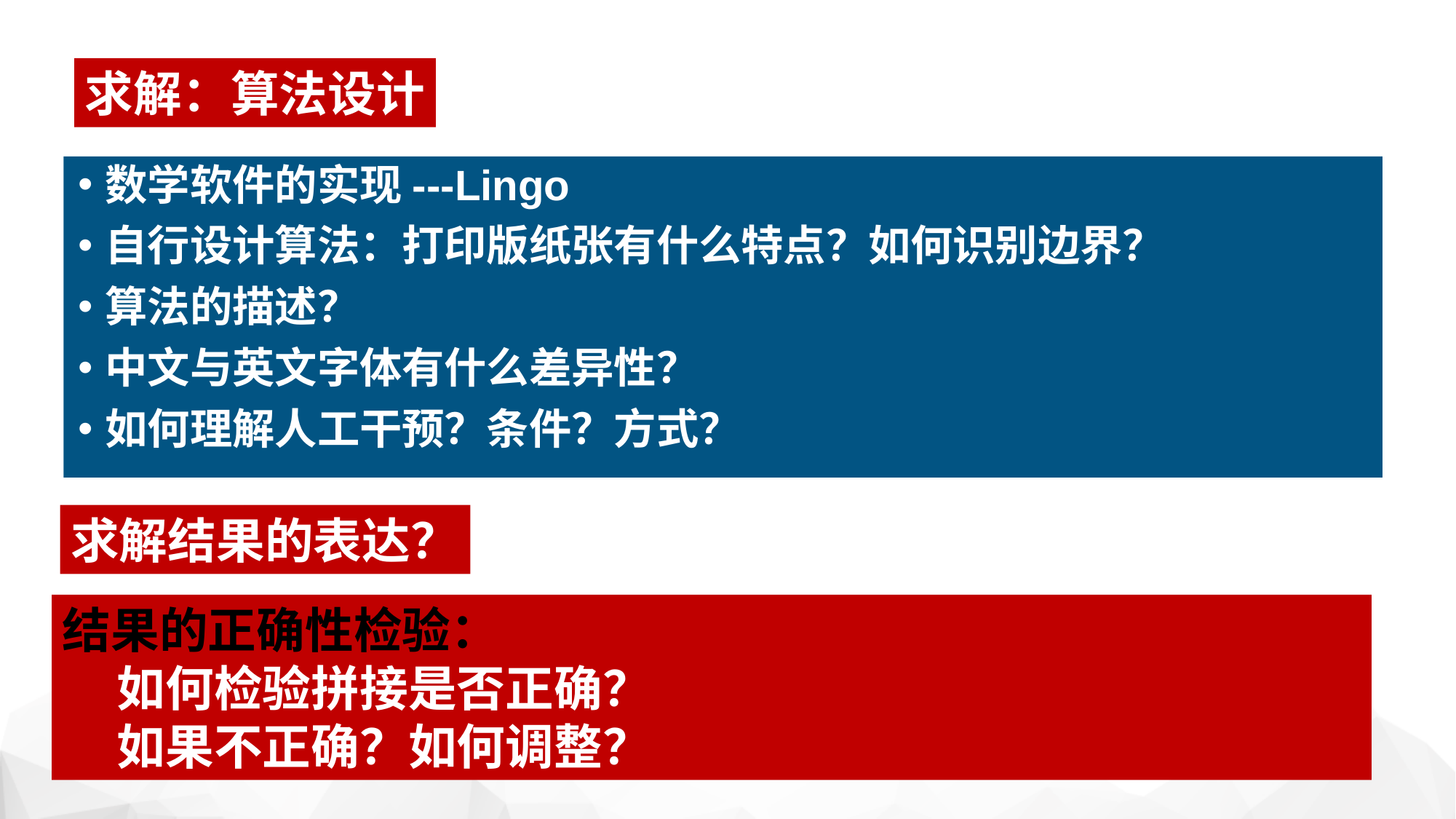

求解：算法设计
数学软件的实现---Lingo
自行设计算法：打印版纸张有什么特点？如何识别边界？
算法的描述？
中文与英文字体有什么差异性？
如何理解人工干预？条件？方式？
求解结果的表达？
结果的正确性检验：
如何检验拼接是否正确？
如果不正确？如何调整？